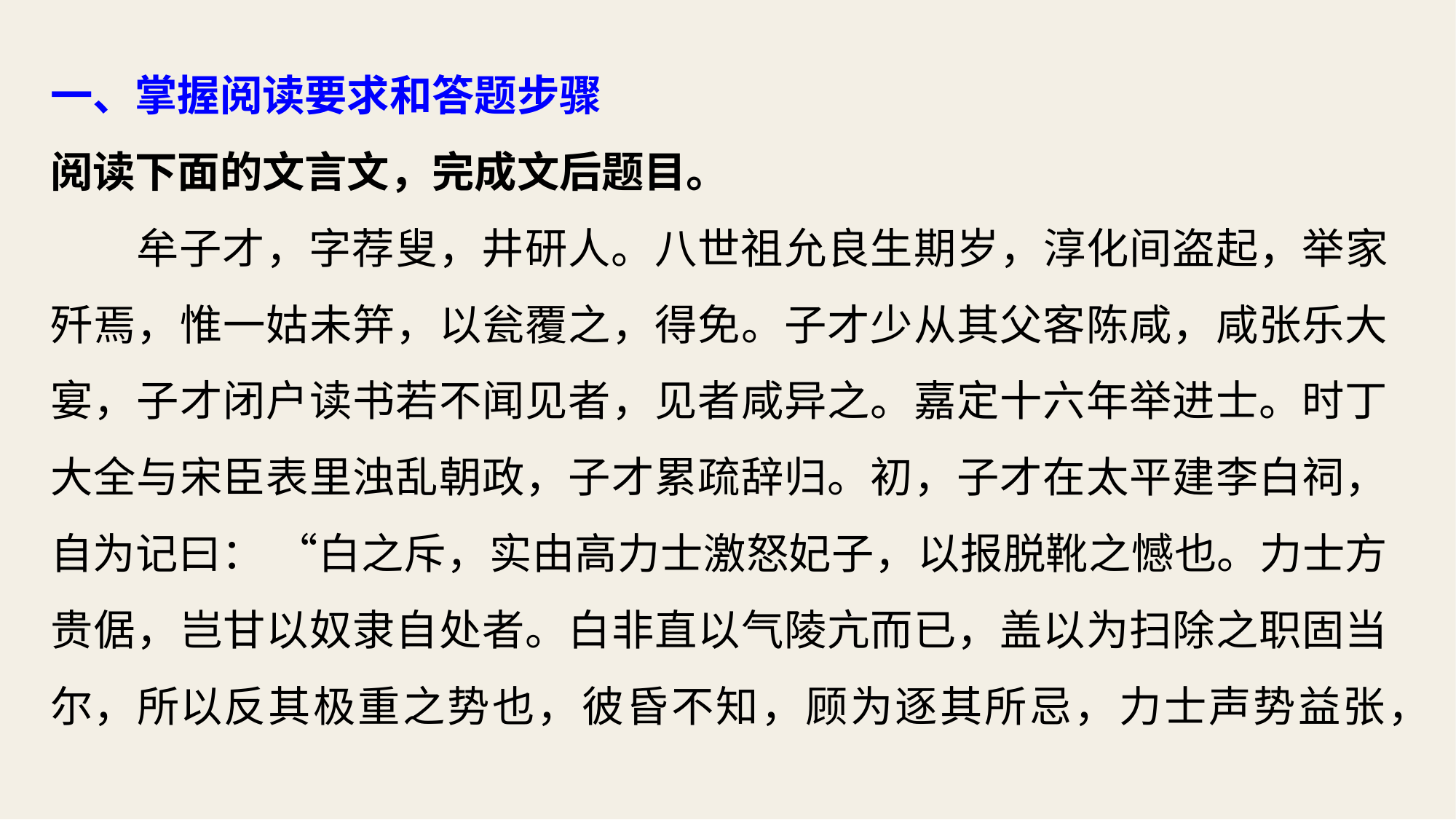

一、掌握阅读要求和答题步骤
阅读下面的文言文，完成文后题目。
牟子才，字荐叟，井研人。八世祖允良生期岁，淳化间盗起，举家歼焉，惟一姑未笄，以瓮覆之，得免。子才少从其父客陈咸，咸张乐大宴，子才闭户读书若不闻见者，见者咸异之。嘉定十六年举进士。时丁大全与宋臣表里浊乱朝政，子才累疏辞归。初，子才在太平建李白祠，自为记曰： “白之斥，实由高力士激怒妃子，以报脱靴之憾也。力士方贵倨，岂甘以奴隶自处者。白非直以气陵亢而已，盖以为扫除之职固当尔，所以反其极重之势也，彼昏不知，顾为逐其所忌，力士声势益张，